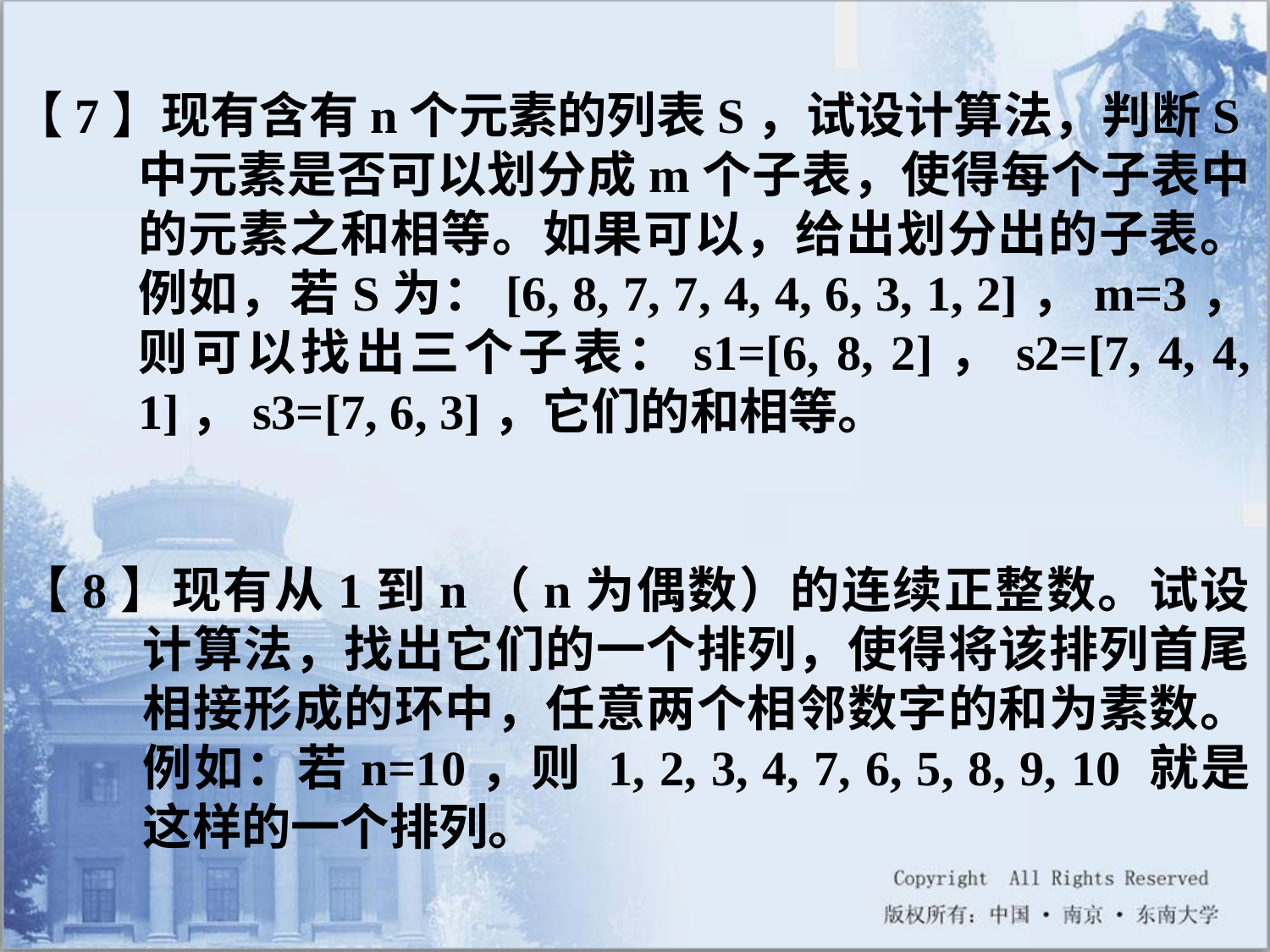

【7】现有含有n个元素的列表S，试设计算法，判断S中元素是否可以划分成m个子表，使得每个子表中的元素之和相等。如果可以，给出划分出的子表。例如，若S为：[6, 8, 7, 7, 4, 4, 6, 3, 1, 2]，m=3，则可以找出三个子表：s1=[6, 8, 2]，s2=[7, 4, 4, 1]，s3=[7, 6, 3]，它们的和相等。
【8】现有从1到n（n为偶数）的连续正整数。试设计算法，找出它们的一个排列，使得将该排列首尾相接形成的环中，任意两个相邻数字的和为素数。例如：若n=10，则 1, 2, 3, 4, 7, 6, 5, 8, 9, 10 就是这样的一个排列。